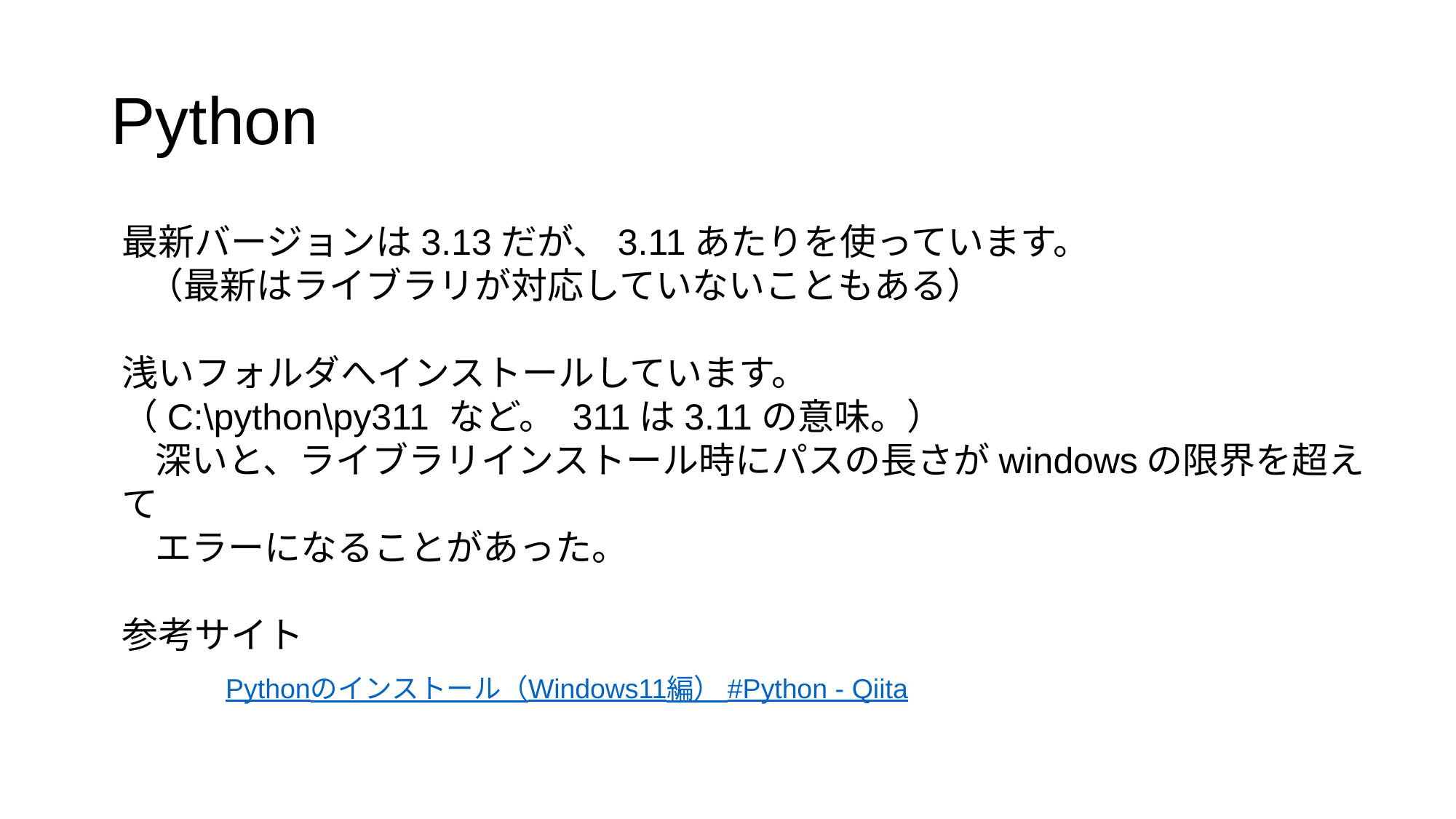

# Python
最新バージョンは3.13だが、3.11あたりを使っています。
  （最新はライブラリが対応していないこともある）

浅いフォルダへインストールしています。
（C:\python\py311 など。 311は3.11の意味。）
   深いと、ライブラリインストール時にパスの長さがwindowsの限界を超えて
   エラーになることがあった。

参考サイト

Pythonのインストール（Windows11編） #Python - Qiita